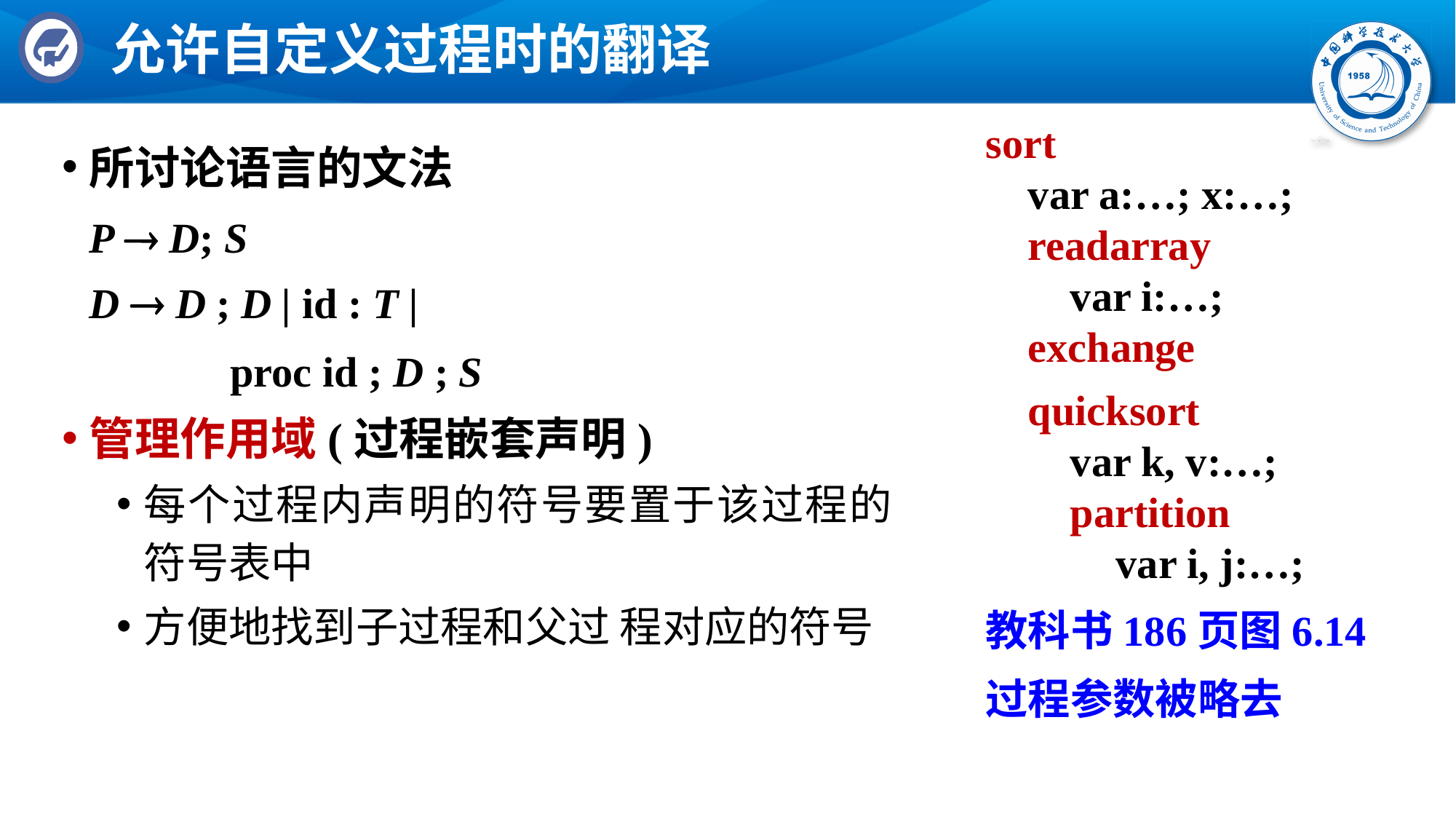

# 允许自定义过程时的翻译
sort
    var a:…; x:…;
    readarray
        var i:…;
    exchange
    quicksort
        var k, v:…;
        partition
	  var i, j:…;
教科书186页图6.14
过程参数被略去
所讨论语言的文法
	P → D; S
	D → D ; D | id : T |
		   proc id ; D ; S
管理作用域(过程嵌套声明)
每个过程内声明的符号要置于该过程的符号表中
方便地找到子过程和父过 程对应的符号